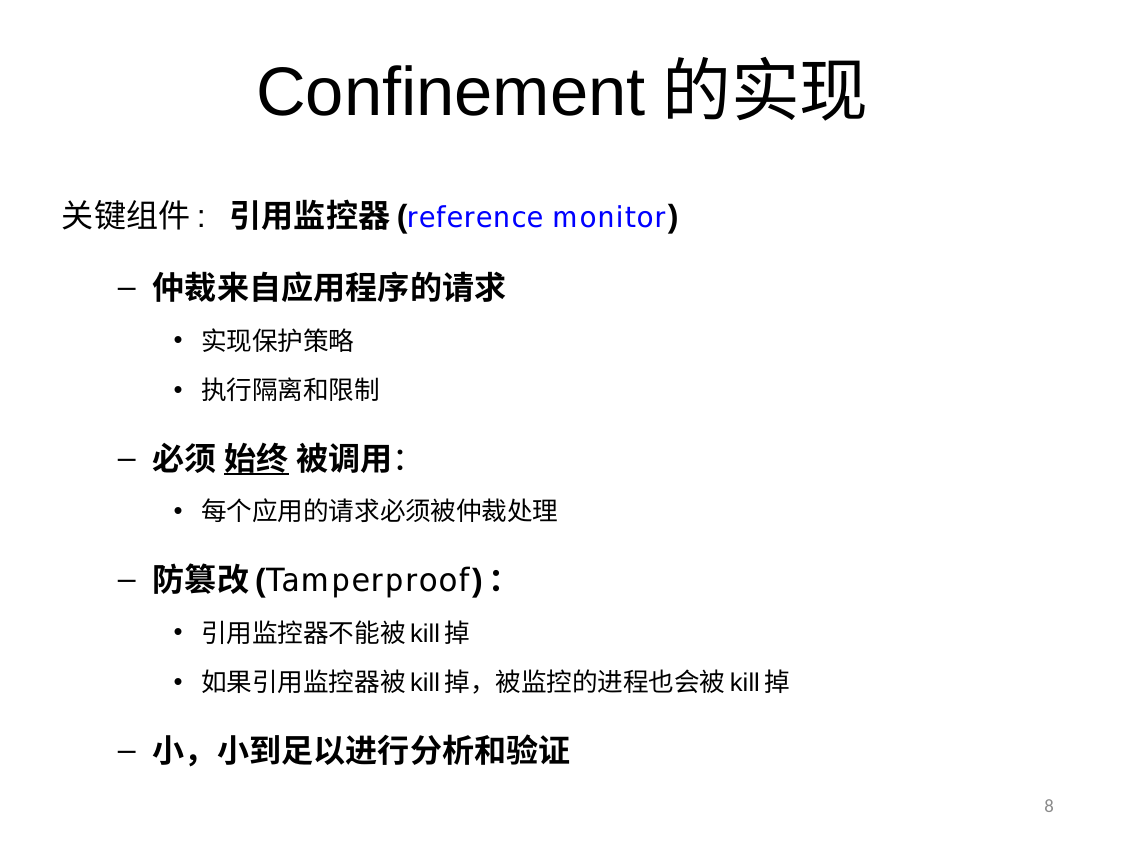

# Confinement的实现
关键组件:  引用监控器(reference monitor)
仲裁来自应用程序的请求
实现保护策略
执行隔离和限制
必须 始终 被调用：
每个应用的请求必须被仲裁处理
防篡改(Tamperproof)：
引用监控器不能被kill掉
如果引用监控器被kill掉，被监控的进程也会被kill掉
小，小到足以进行分析和验证
8